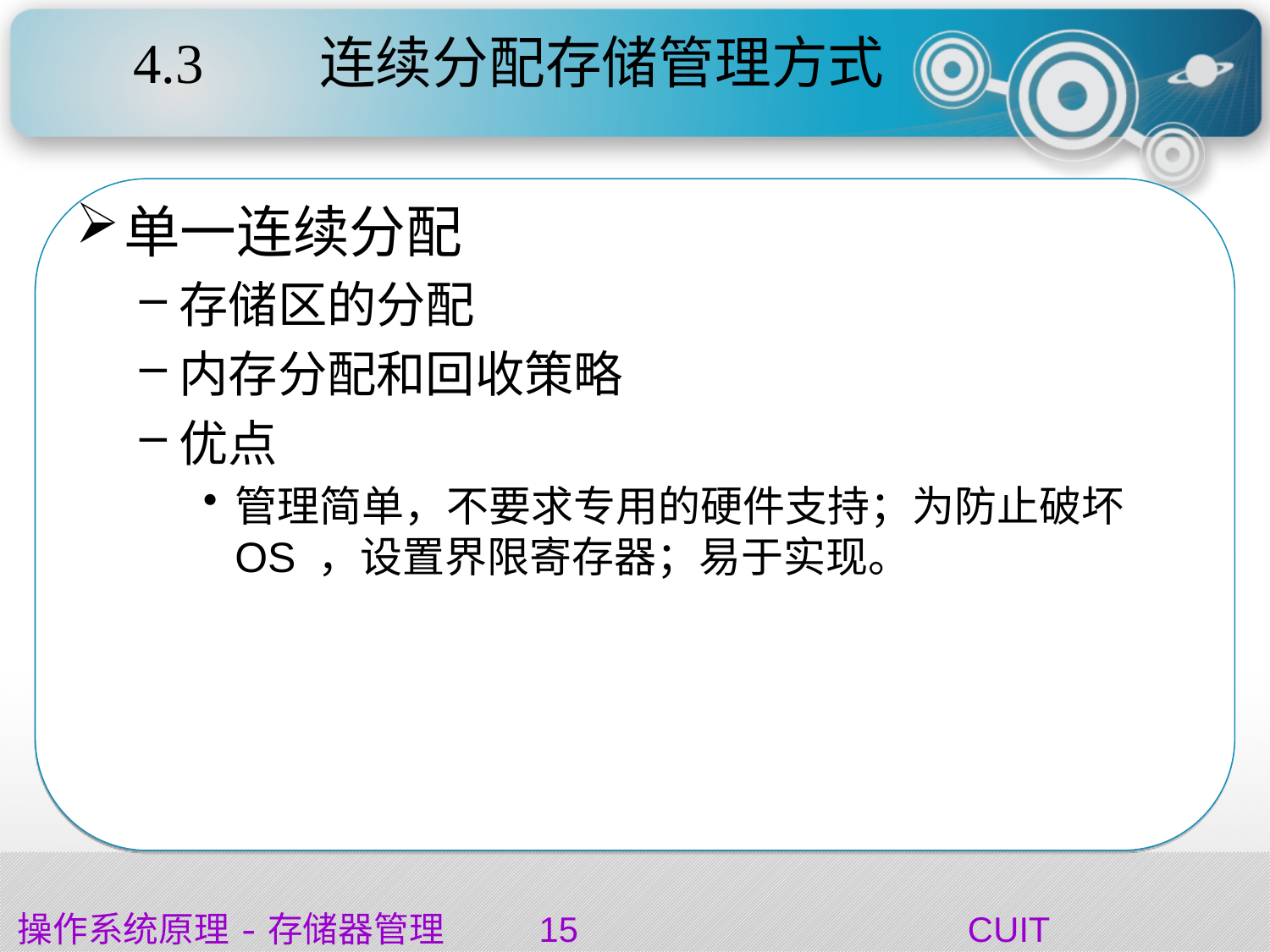

# 4.3   连续分配存储管理方式
单一连续分配
存储区的分配
内存分配和回收策略
优点
管理简单，不要求专用的硬件支持；为防止破坏OS ，设置界限寄存器；易于实现。